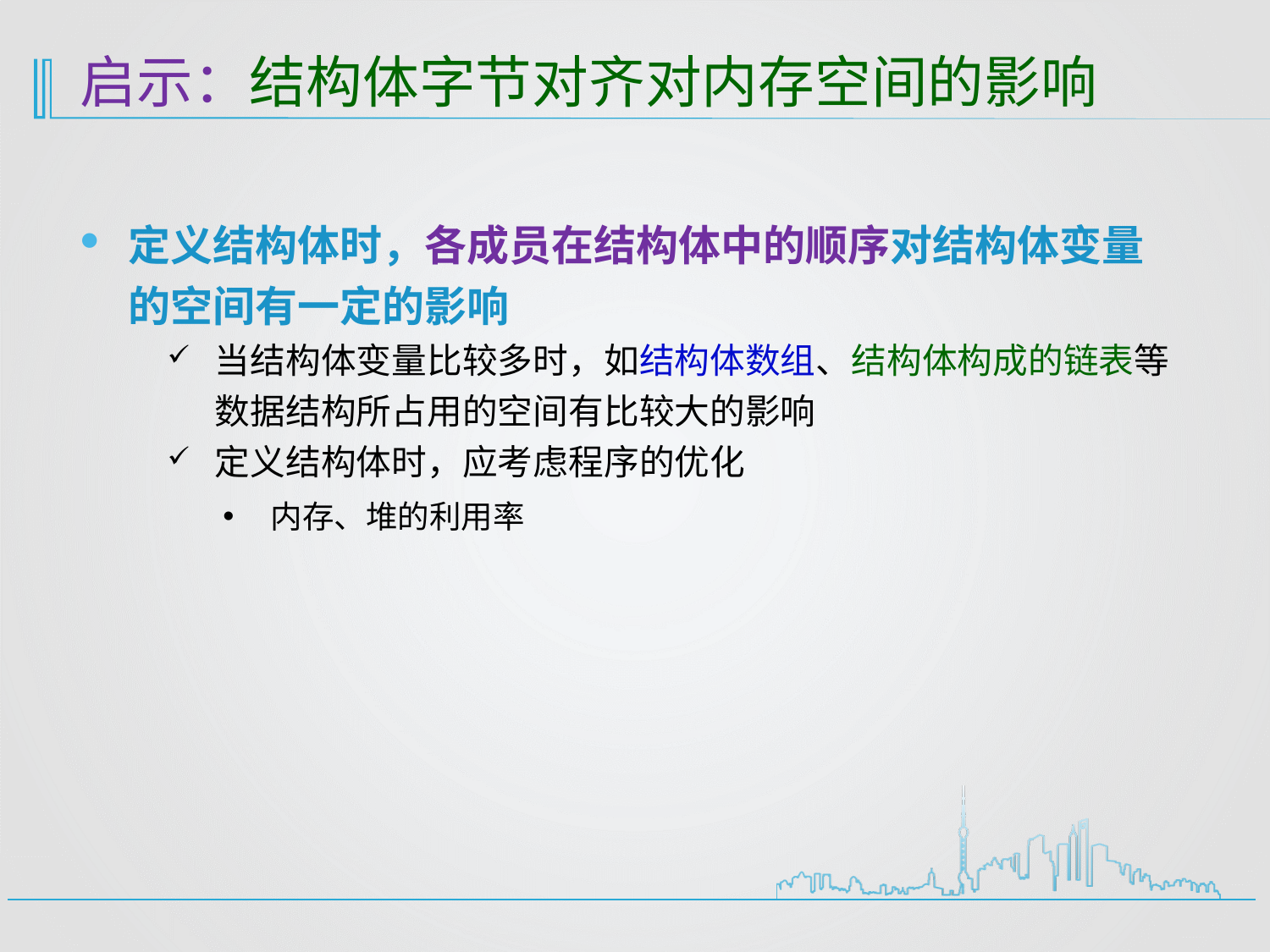

# 启示：结构体字节对齐对内存空间的影响
定义结构体时，各成员在结构体中的顺序对结构体变量的空间有一定的影响
当结构体变量比较多时，如结构体数组、结构体构成的链表等数据结构所占用的空间有比较大的影响
定义结构体时，应考虑程序的优化
内存、堆的利用率